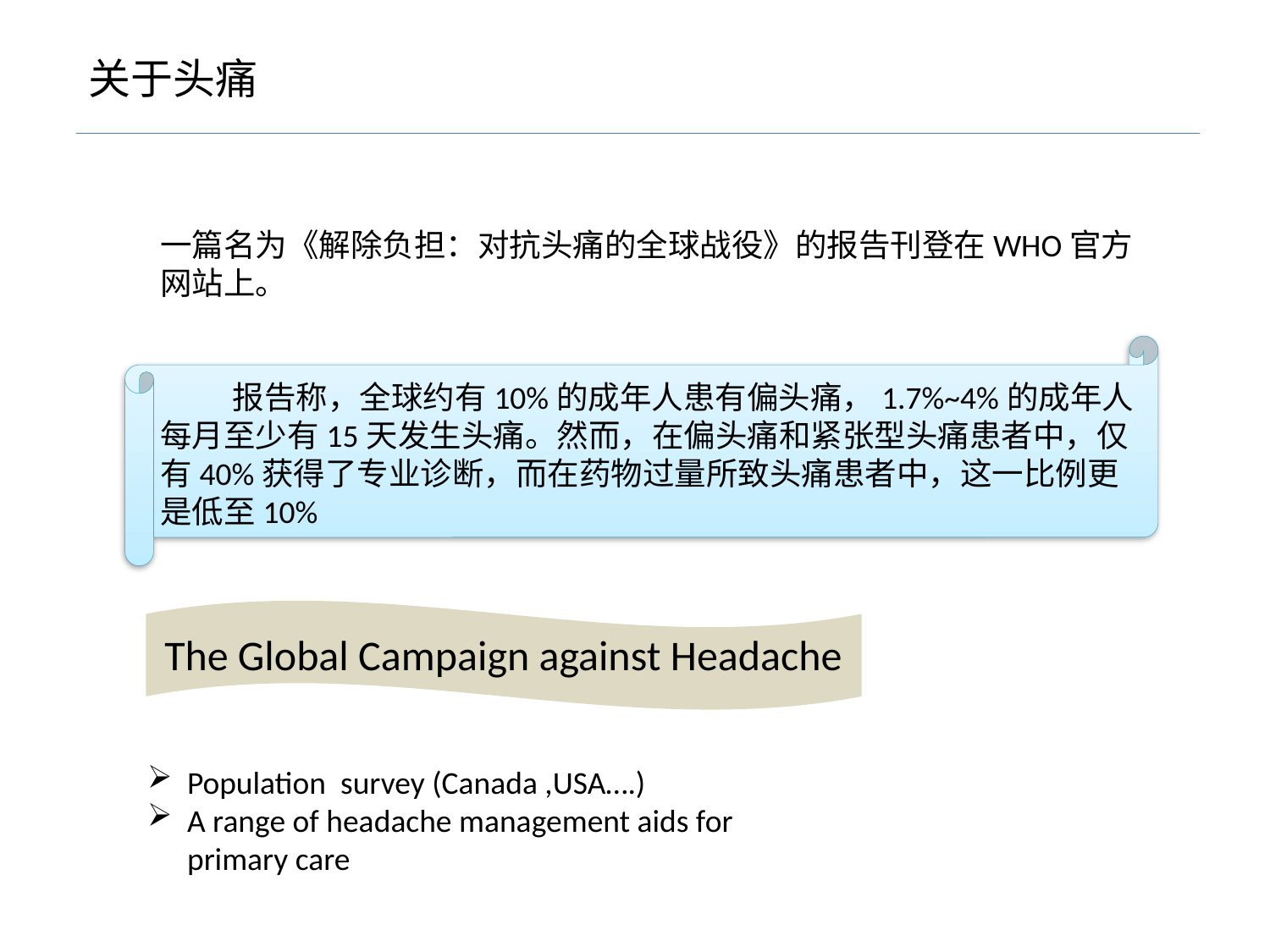

关于头痛
一篇名为《解除负担：对抗头痛的全球战役》的报告刊登在WHO官方网站上。

         报告称，全球约有10%的成年人患有偏头痛，1.7%~4%的成年人每月至少有15天发生头痛。然而，在偏头痛和紧张型头痛患者中，仅有40%获得了专业诊断，而在药物过量所致头痛患者中，这一比例更是低至10%

The Global Campaign against Headache
Population  survey (Canada ,USA….)
A range of headache management aids for primary care